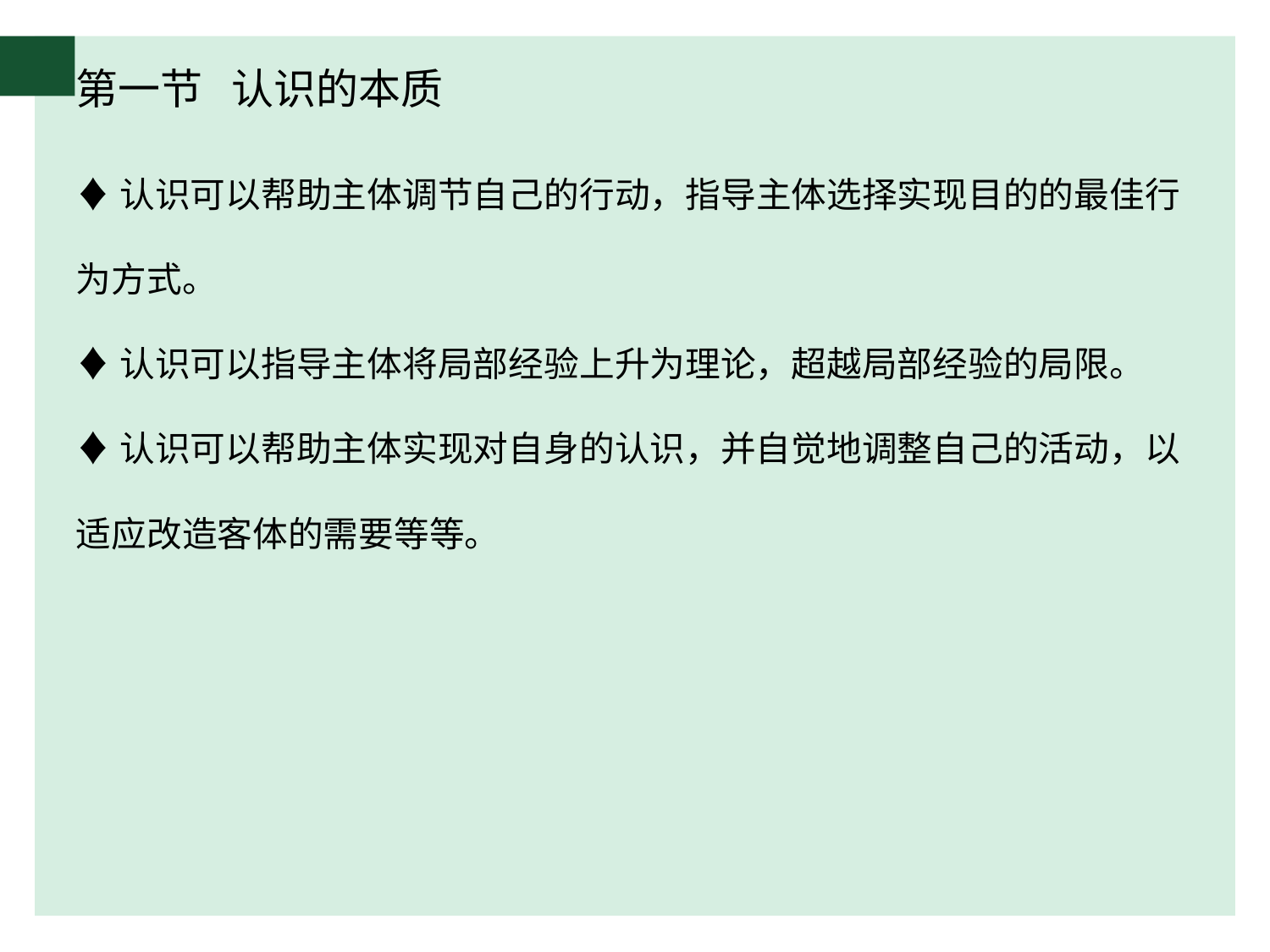

# 第一节   认识的本质
♦认识可以帮助主体调节自己的行动，指导主体选择实现目的的最佳行为方式。
♦认识可以指导主体将局部经验上升为理论，超越局部经验的局限。
♦认识可以帮助主体实现对自身的认识，并自觉地调整自己的活动，以适应改造客体的需要等等。